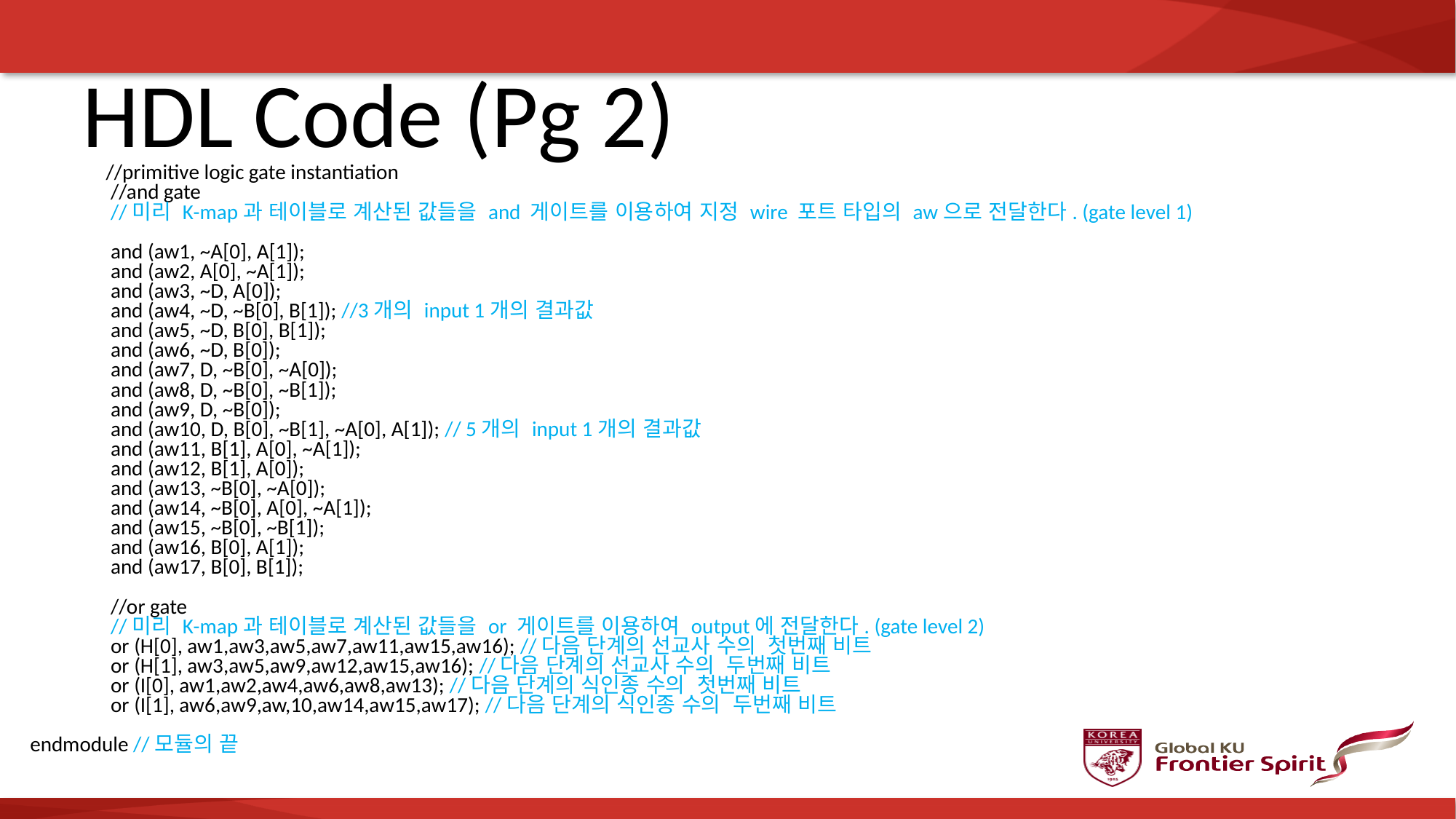

HDL Code (Pg 2)
	//primitive logic gate instantiation
	 //and gate
	 //미리 K-map과 테이블로 계산된 값들을 and 게이트를 이용하여 지정 wire 포트 타입의 aw으로 전달한다. (gate level 1)

	 and (aw1, ~A[0], A[1]);
	 and (aw2, A[0], ~A[1]);
	 and (aw3, ~D, A[0]);
	 and (aw4, ~D, ~B[0], B[1]); //3개의 input 1개의 결과값
	 and (aw5, ~D, B[0], B[1]);
	 and (aw6, ~D, B[0]);
	 and (aw7, D, ~B[0], ~A[0]);
	 and (aw8, D, ~B[0], ~B[1]);
	 and (aw9, D, ~B[0]);
	 and (aw10, D, B[0], ~B[1], ~A[0], A[1]); // 5개의 input 1개의 결과값
	 and (aw11, B[1], A[0], ~A[1]);
	 and (aw12, B[1], A[0]);
	 and (aw13, ~B[0], ~A[0]);
	 and (aw14, ~B[0], A[0], ~A[1]);
	 and (aw15, ~B[0], ~B[1]);
	 and (aw16, B[0], A[1]);
	 and (aw17, B[0], B[1]);

	 //or gate
 	 //미리 K-map과 테이블로 계산된 값들을 or 게이트를 이용하여 output에 전달한다. (gate level 2)
	 or (H[0], aw1,aw3,aw5,aw7,aw11,aw15,aw16); //다음 단계의 선교사 수의  첫번째 비트
	 or (H[1], aw3,aw5,aw9,aw12,aw15,aw16); //다음 단계의 선교사 수의  두번째 비트
	 or (I[0], aw1,aw2,aw4,aw6,aw8,aw13); //다음 단계의 식인종 수의  첫번째 비트
	 or (I[1], aw6,aw9,aw,10,aw14,aw15,aw17); //다음 단계의 식인종 수의  두번째 비트

       endmodule //모듈의 끝